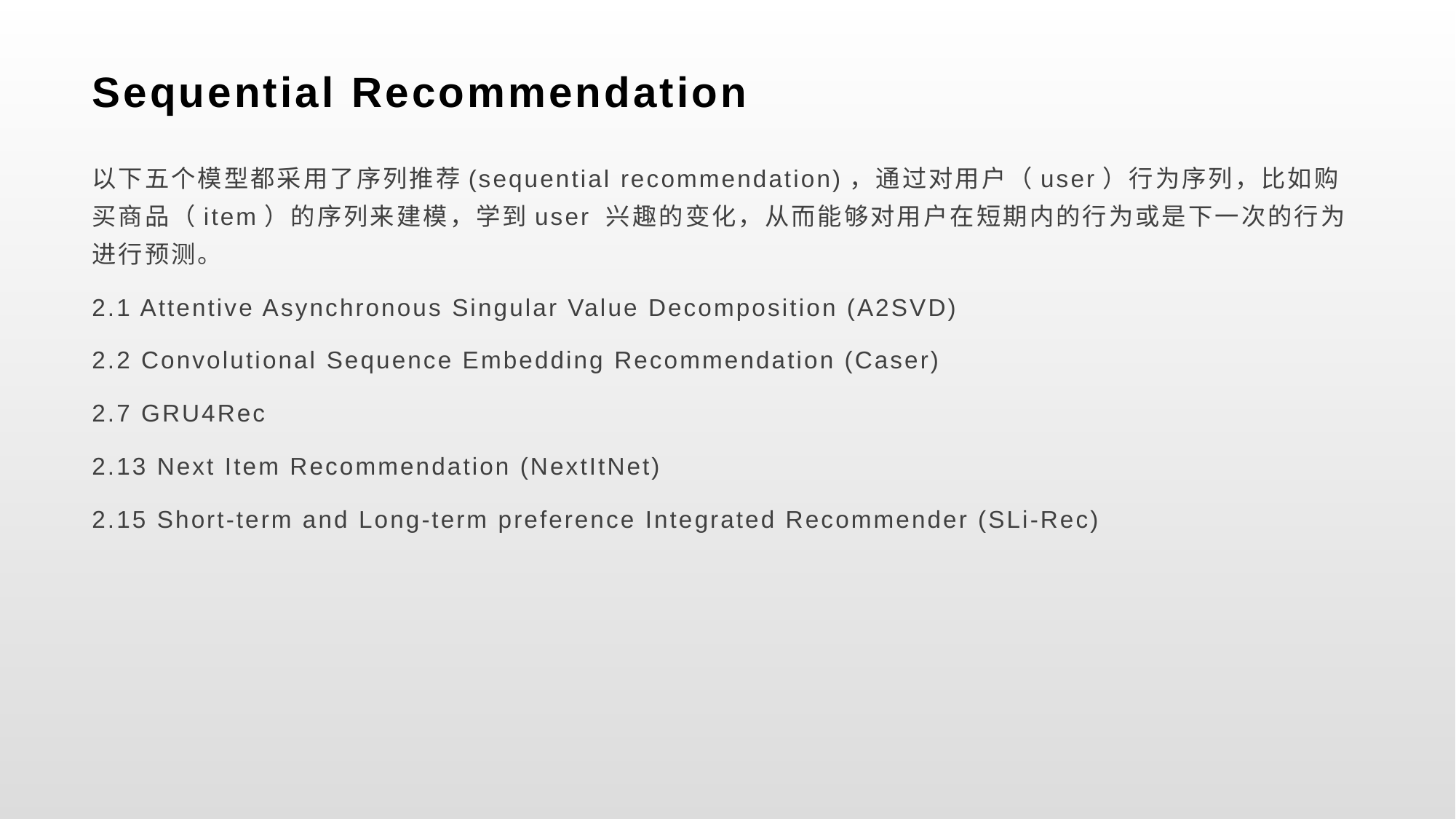

# Sequential Recommendation
以下五个模型都采用了序列推荐(sequential recommendation)，通过对用户（user）行为序列，比如购买商品（item）的序列来建模，学到user 兴趣的变化，从而能够对用户在短期内的行为或是下一次的行为进行预测。
2.1 Attentive Asynchronous Singular Value Decomposition (A2SVD)
2.2 Convolutional Sequence Embedding Recommendation (Caser)
2.7 GRU4Rec
2.13 Next Item Recommendation (NextItNet)
2.15 Short-term and Long-term preference Integrated Recommender (SLi-Rec)